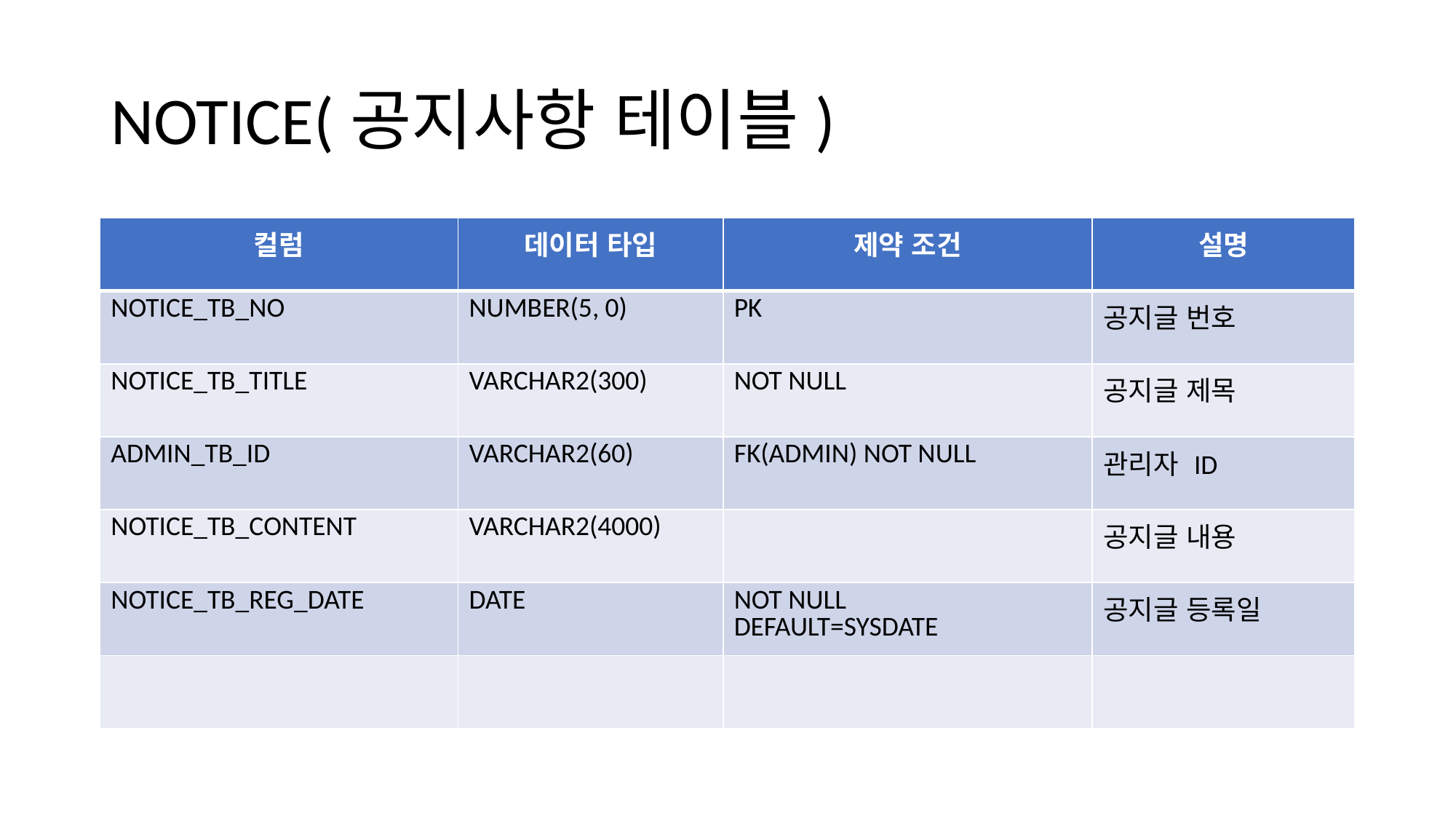

# NOTICE(공지사항 테이블)
| 컬럼 | 데이터 타입 | 제약 조건 | 설명 |
| --- | --- | --- | --- |
| NOTICE\_TB\_NO | NUMBER(5, 0) | PK | 공지글 번호 |
| NOTICE\_TB\_TITLE | VARCHAR2(300) | NOT NULL | 공지글 제목 |
| ADMIN\_TB\_ID | VARCHAR2(60) | FK(ADMIN) NOT NULL | 관리자 ID |
| NOTICE\_TB\_CONTENT | VARCHAR2(4000) |  | 공지글 내용 |
| NOTICE\_TB\_REG\_DATE | DATE | NOT NULL DEFAULT=SYSDATE | 공지글 등록일 |
|  |  |  |  |